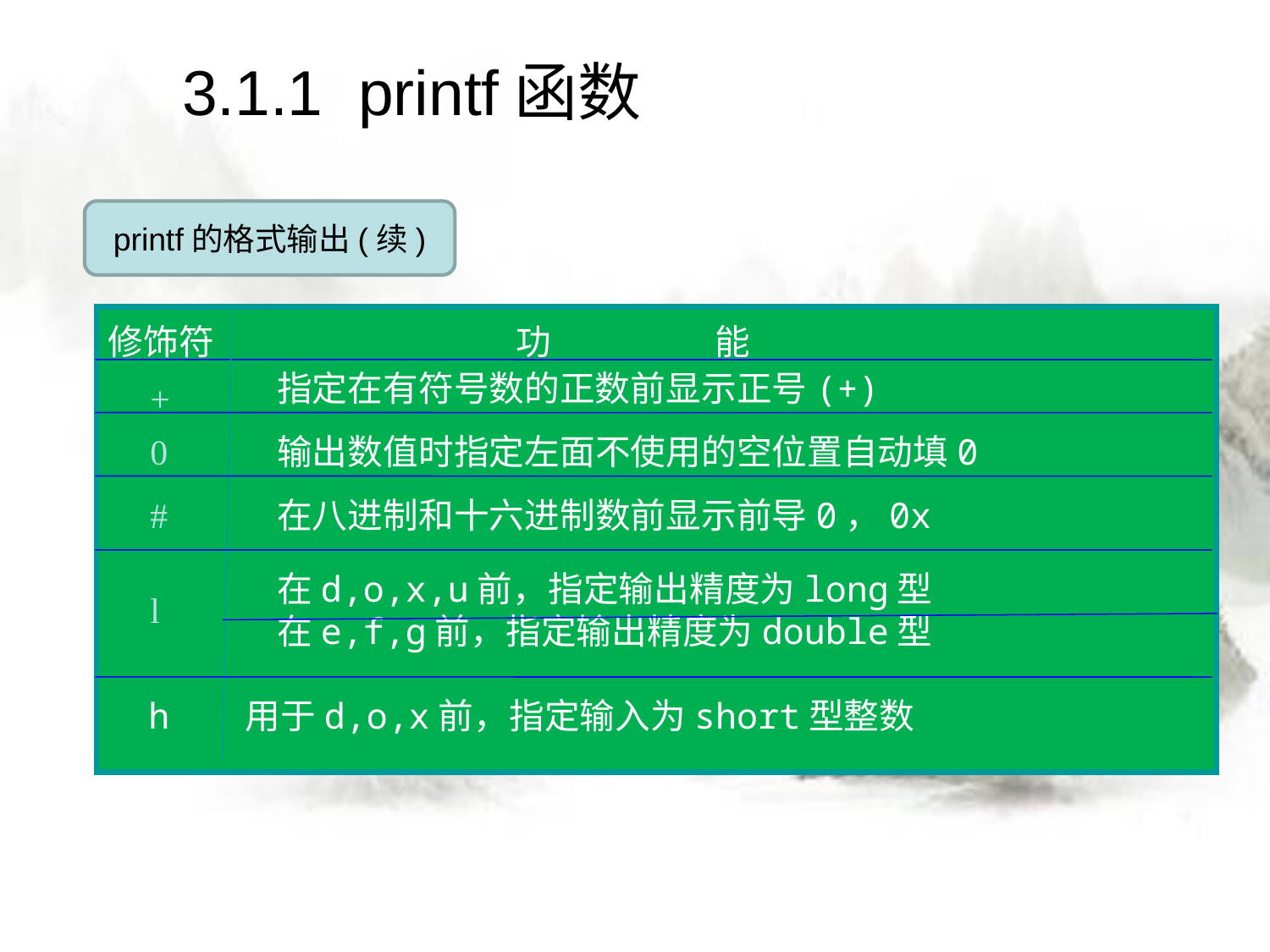

# 3.1.1  printf函数
printf的格式输出(续)

修饰符
功                     能

指定在有符号数的正数前显示正号(+)
+

0
输出数值时指定左面不使用的空位置自动填0

#
在八进制和十六进制数前显示前导0，0x

在d,o,x,u前，指定输出精度为long型
在e,f,g前，指定输出精度为double型
l

h
用于d,o,x前，指定输入为short型整数